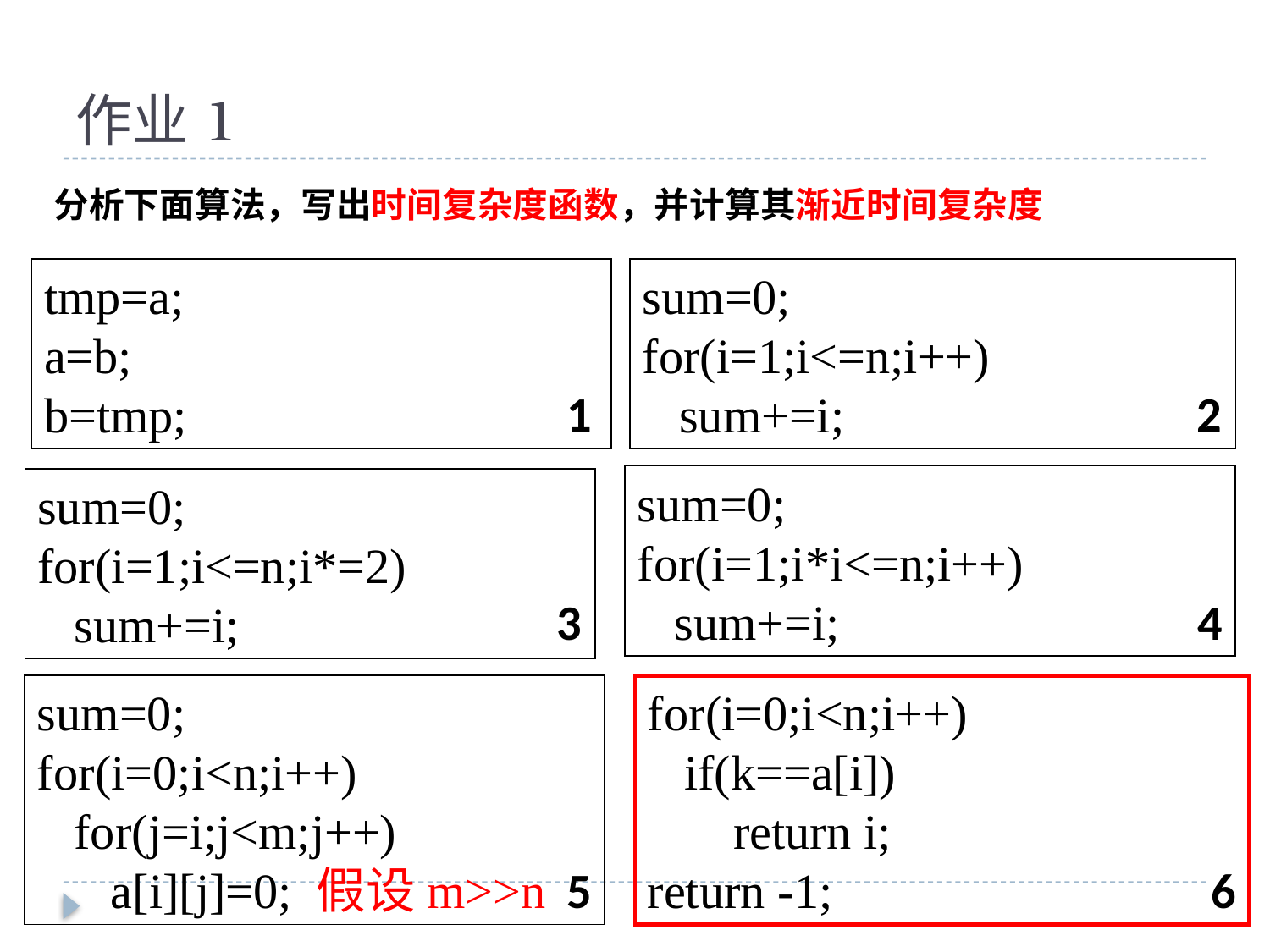

# 作业1
分析下面算法，写出时间复杂度函数，并计算其渐近时间复杂度
tmp=a;
a=b;
b=tmp;
sum=0;
for(i=1;i<=n;i++)
   sum+=i;
1
2
sum=0;
for(i=1;i*i<=n;i++)
   sum+=i;
sum=0;
for(i=1;i<=n;i*=2)
   sum+=i;
3
4
sum=0;
for(i=0;i<n;i++)
   for(j=i;j<m;j++)
      a[i][j]=0; 假设m>>n
for(i=0;i<n;i++)
   if(k==a[i])
       return i;
return -1;
5
6